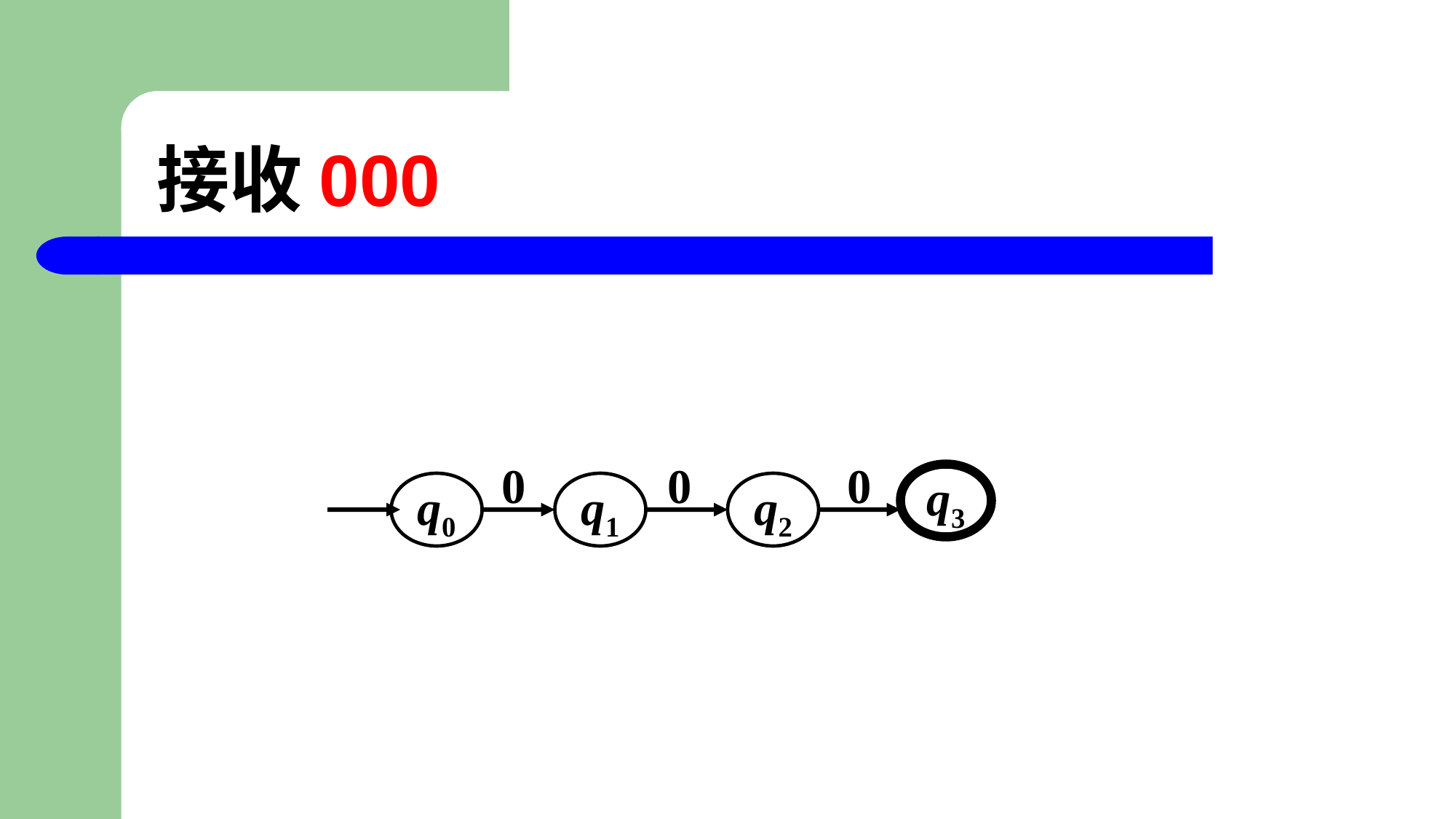

# 接收000
0
0
0
q3
q0
q1
q2